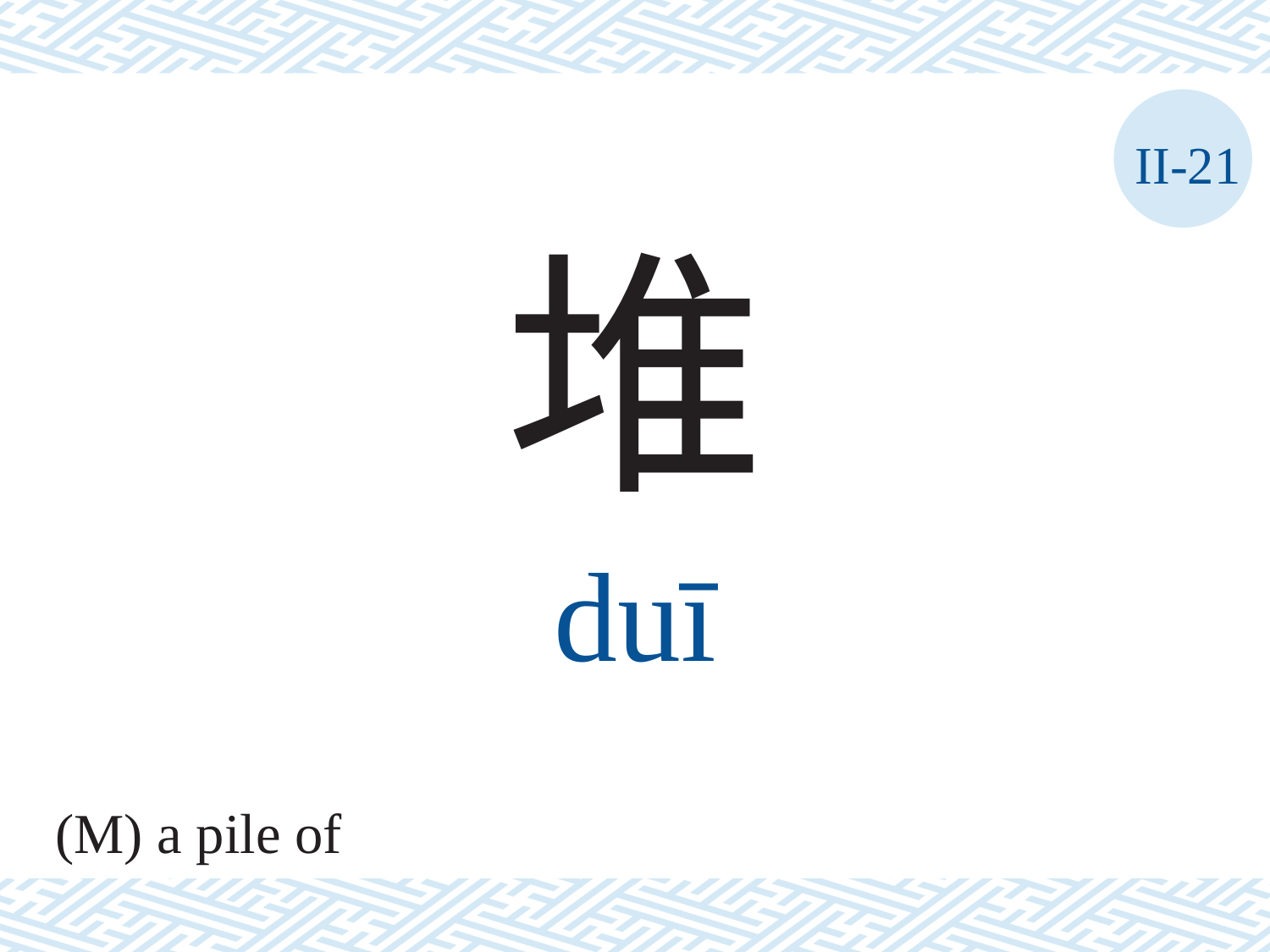

II-21
堆
duī
(M) a pile of